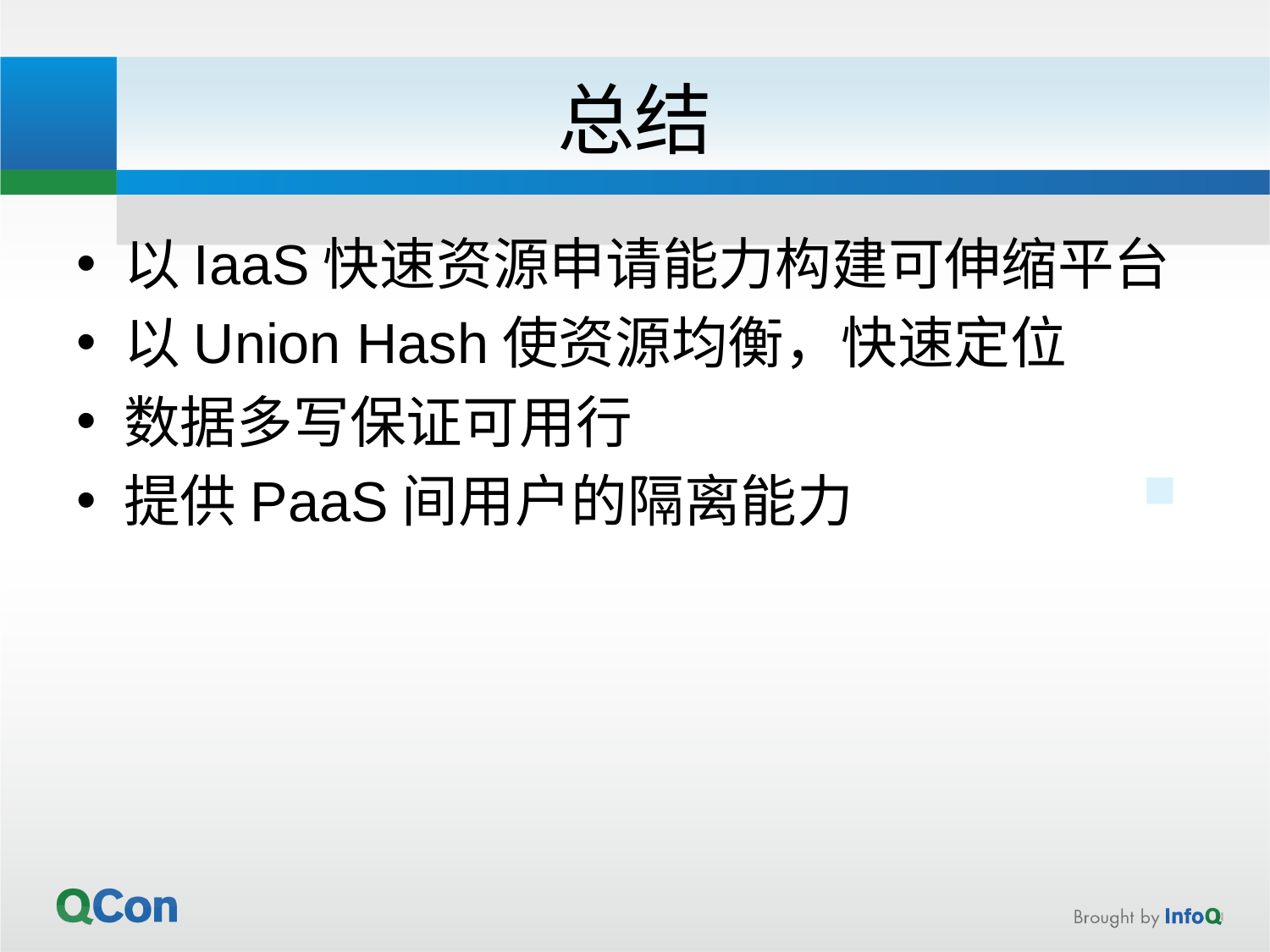

# 总结
以IaaS快速资源申请能力构建可伸缩平台
以Union Hash使资源均衡，快速定位
数据多写保证可用行
提供PaaS间用户的隔离能力